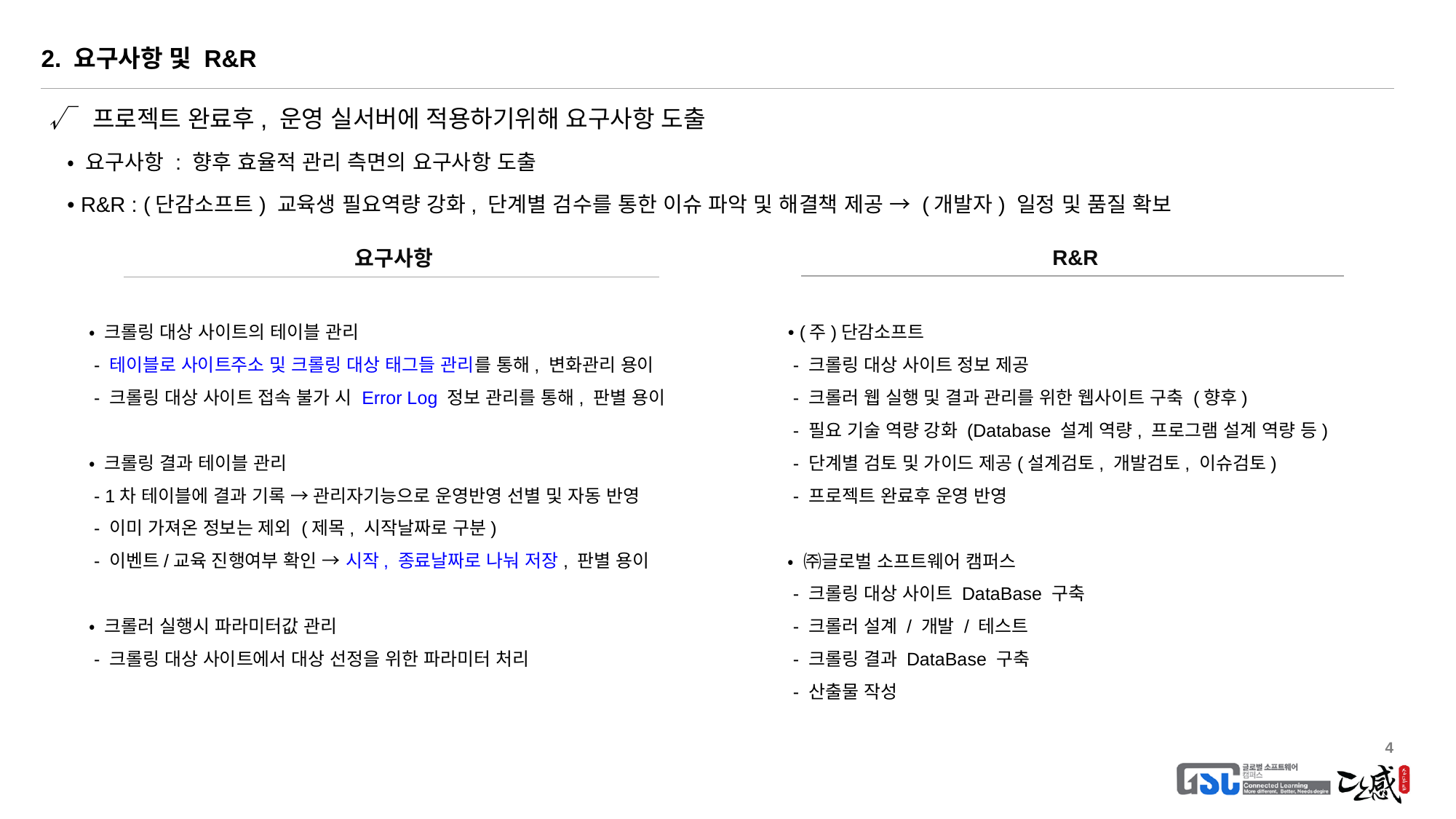

2. 요구사항 및 R&R
√  프로젝트 완료후, 운영 실서버에 적용하기위해 요구사항 도출
   • 요구사항 : 향후 효율적 관리 측면의 요구사항 도출
   • R&R : (단감소프트) 교육생 필요역량 강화, 단계별 검수를 통한 이슈 파악 및 해결책 제공 → (개발자) 일정 및 품질 확보
R&R
요구사항
• 크롤링 대상 사이트의 테이블 관리
 - 테이블로 사이트주소 및 크롤링 대상 태그들 관리를 통해, 변화관리 용이
 - 크롤링 대상 사이트 접속 불가 시 Error Log 정보 관리를 통해, 판별 용이

• 크롤링 결과 테이블 관리
 - 1차 테이블에 결과 기록 → 관리자기능으로 운영반영 선별 및 자동 반영
 - 이미 가져온 정보는 제외 (제목, 시작날짜로 구분)
 - 이벤트/교육 진행여부 확인 → 시작, 종료날짜로 나눠 저장, 판별 용이

• 크롤러 실행시 파라미터값 관리
 - 크롤링 대상 사이트에서 대상 선정을 위한 파라미터 처리
• (주)단감소프트
 - 크롤링 대상 사이트 정보 제공
 - 크롤러 웹 실행 및 결과 관리를 위한 웹사이트 구축 (향후)
 - 필요 기술 역량 강화 (Database 설계 역량, 프로그램 설계 역량 등)
 - 단계별 검토 및 가이드 제공(설계검토, 개발검토, 이슈검토)
 - 프로젝트 완료후 운영 반영

• ㈜글로벌 소프트웨어 캠퍼스
 - 크롤링 대상 사이트 DataBase 구축
 - 크롤러 설계 / 개발 / 테스트
 - 크롤링 결과 DataBase 구축
 - 산출물 작성